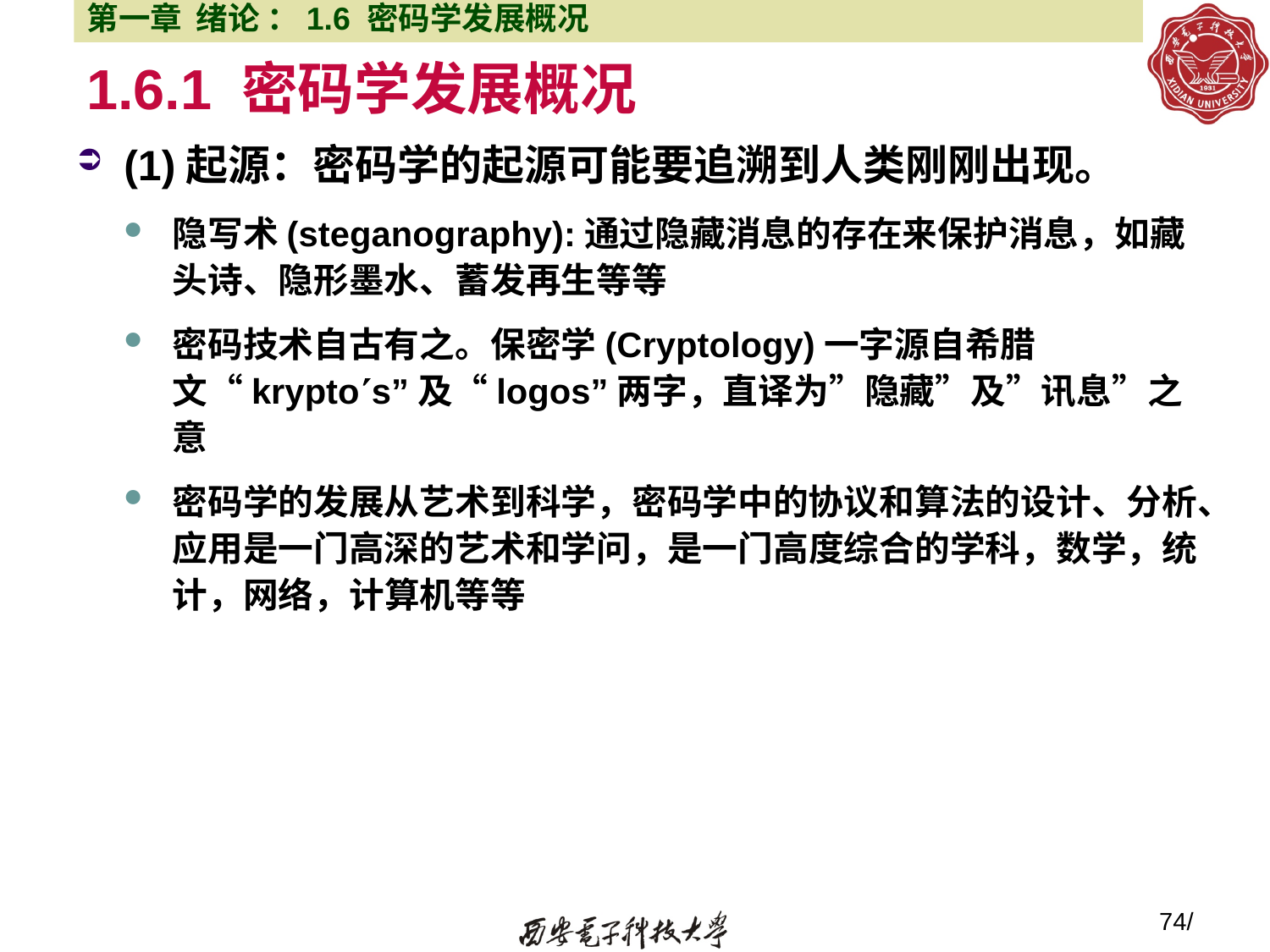

第一章  绪论 ：1.6 密码学发展概况
# 1.6.1 密码学发展概况
(1)起源：密码学的起源可能要追溯到人类刚刚出现。
隐写术(steganography):通过隐藏消息的存在来保护消息，如藏头诗、隐形墨水、蓄发再生等等
密码技术自古有之。保密学(Cryptology)一字源自希腊文“krypto′s”及“logos”两字，直译为”隐藏”及”讯息”之意
密码学的发展从艺术到科学，密码学中的协议和算法的设计、分析、应用是一门高深的艺术和学问，是一门高度综合的学科，数学，统计，网络，计算机等等

74/